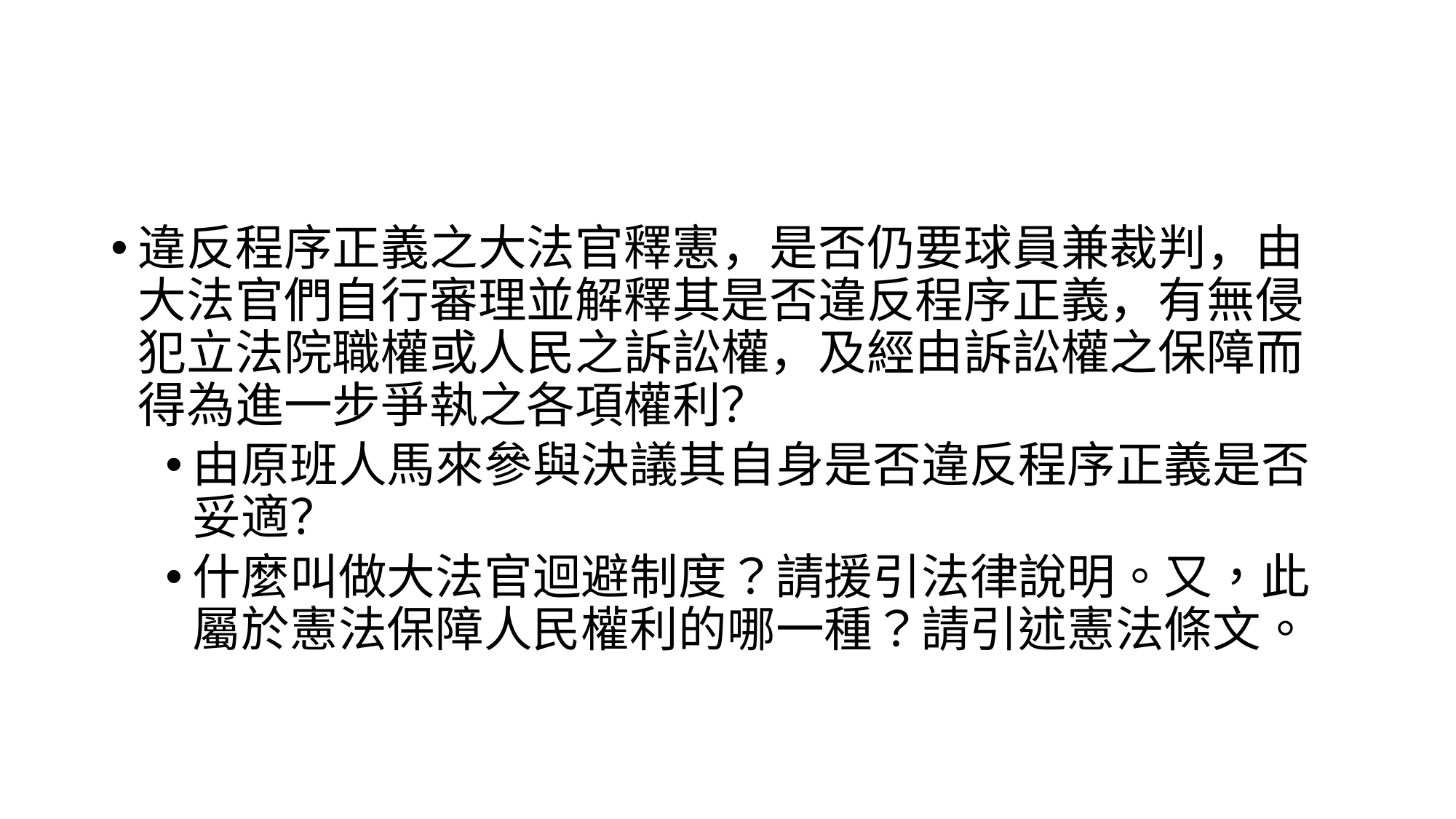

#
違反程序正義之大法官釋憲，是否仍要球員兼裁判，由大法官們自行審理並解釋其是否違反程序正義，有無侵犯立法院職權或人民之訴訟權，及經由訴訟權之保障而得為進一步爭執之各項權利？
由原班人馬來參與決議其自身是否違反程序正義是否妥適？
什麼叫做大法官迴避制度？請援引法律說明。又，此屬於憲法保障人民權利的哪一種？請引述憲法條文。